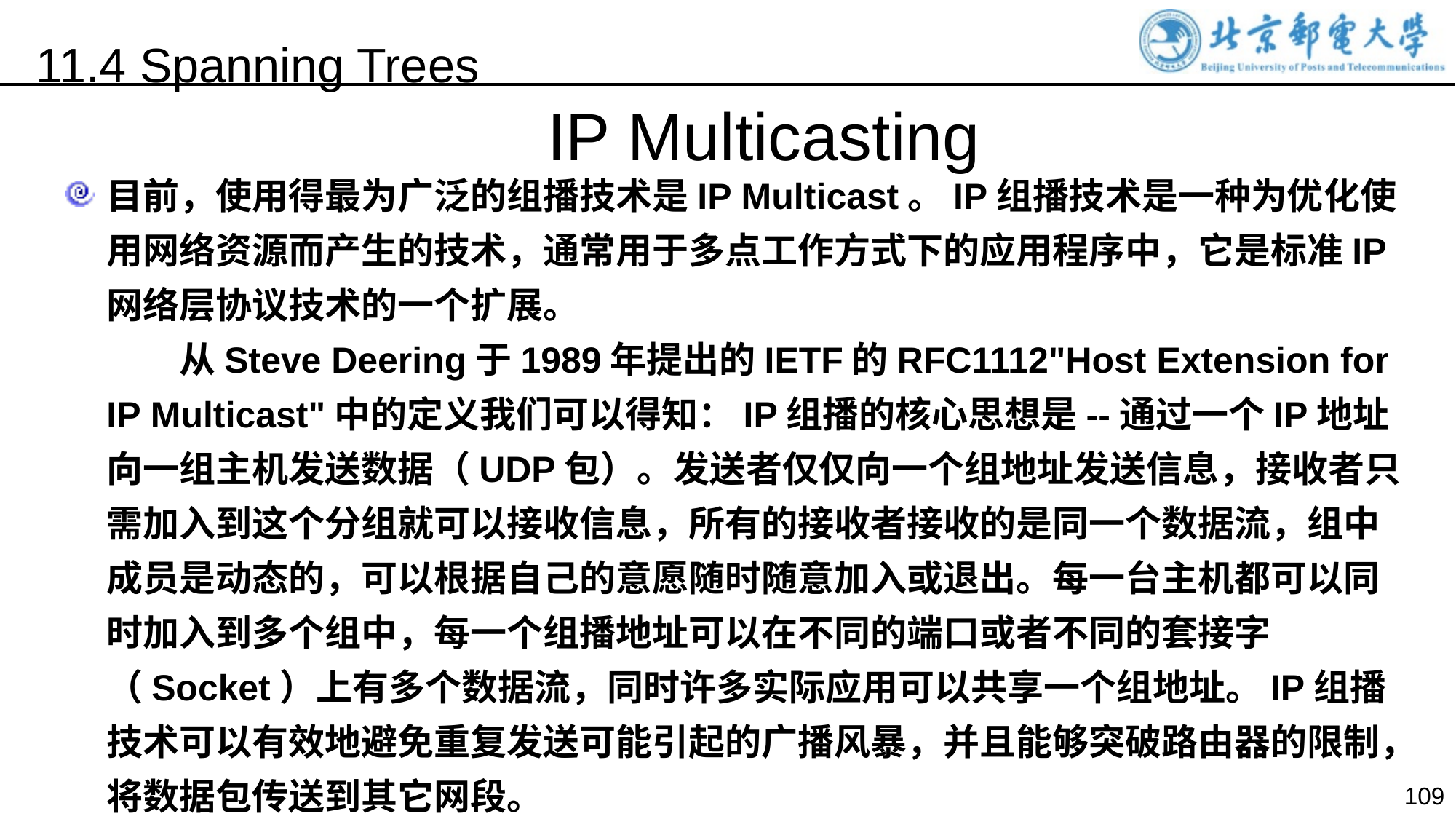

11.4 Spanning Trees
IP Multicasting
目前，使用得最为广泛的组播技术是IP Multicast。IP组播技术是一种为优化使用网络资源而产生的技术，通常用于多点工作方式下的应用程序中，它是标准IP网络层协议技术的一个扩展。
　　从Steve Deering于1989年提出的IETF的RFC1112"Host Extension for IP Multicast"中的定义我们可以得知：IP组播的核心思想是--通过一个IP地址向一组主机发送数据（UDP包）。发送者仅仅向一个组地址发送信息，接收者只需加入到这个分组就可以接收信息，所有的接收者接收的是同一个数据流，组中成员是动态的，可以根据自己的意愿随时随意加入或退出。每一台主机都可以同时加入到多个组中，每一个组播地址可以在不同的端口或者不同的套接字（Socket）上有多个数据流，同时许多实际应用可以共享一个组地址。IP组播技术可以有效地避免重复发送可能引起的广播风暴，并且能够突破路由器的限制，将数据包传送到其它网段。